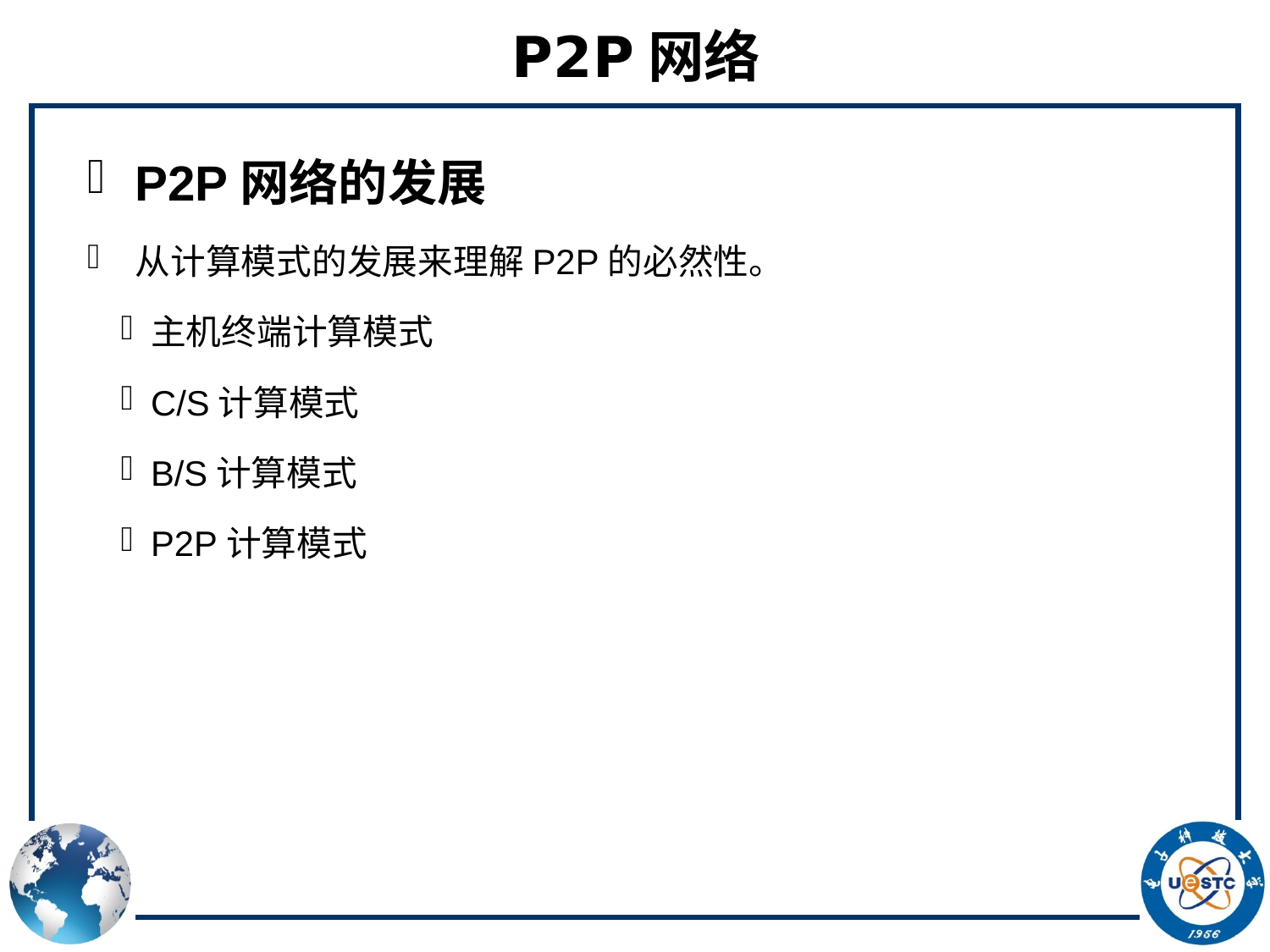

# P2P网络
P2P网络的发展
从计算模式的发展来理解P2P的必然性。
主机终端计算模式
C/S计算模式
B/S计算模式
P2P计算模式